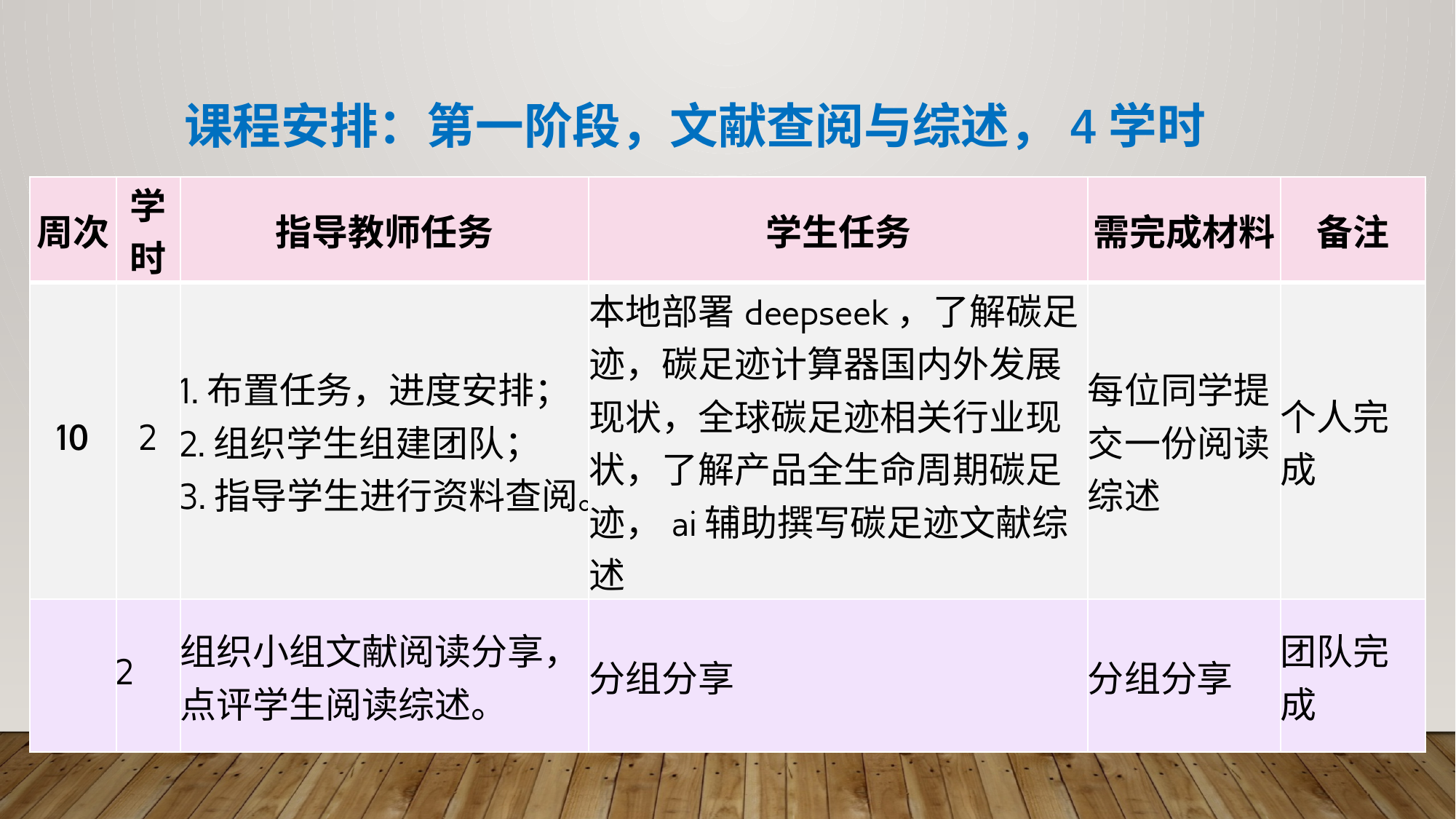

# 课程安排：第一阶段，文献查阅与综述，4学时
| 周次 | 学时 | 指导教师任务 | 学生任务 | 需完成材料 | 备注 |
| --- | --- | --- | --- | --- | --- |
| 10 | 2 | 1.布置任务，进度安排； 2.组织学生组建团队； 3.指导学生进行资料查阅。 | 本地部署deepseek，了解碳足迹，碳足迹计算器国内外发展现状，全球碳足迹相关行业现状，了解产品全生命周期碳足迹，ai辅助撰写碳足迹文献综述 | 每位同学提交一份阅读综述 | 个人完成 |
|  | 2 | 组织小组文献阅读分享，点评学生阅读综述。 | 分组分享 | 分组分享 | 团队完成 |